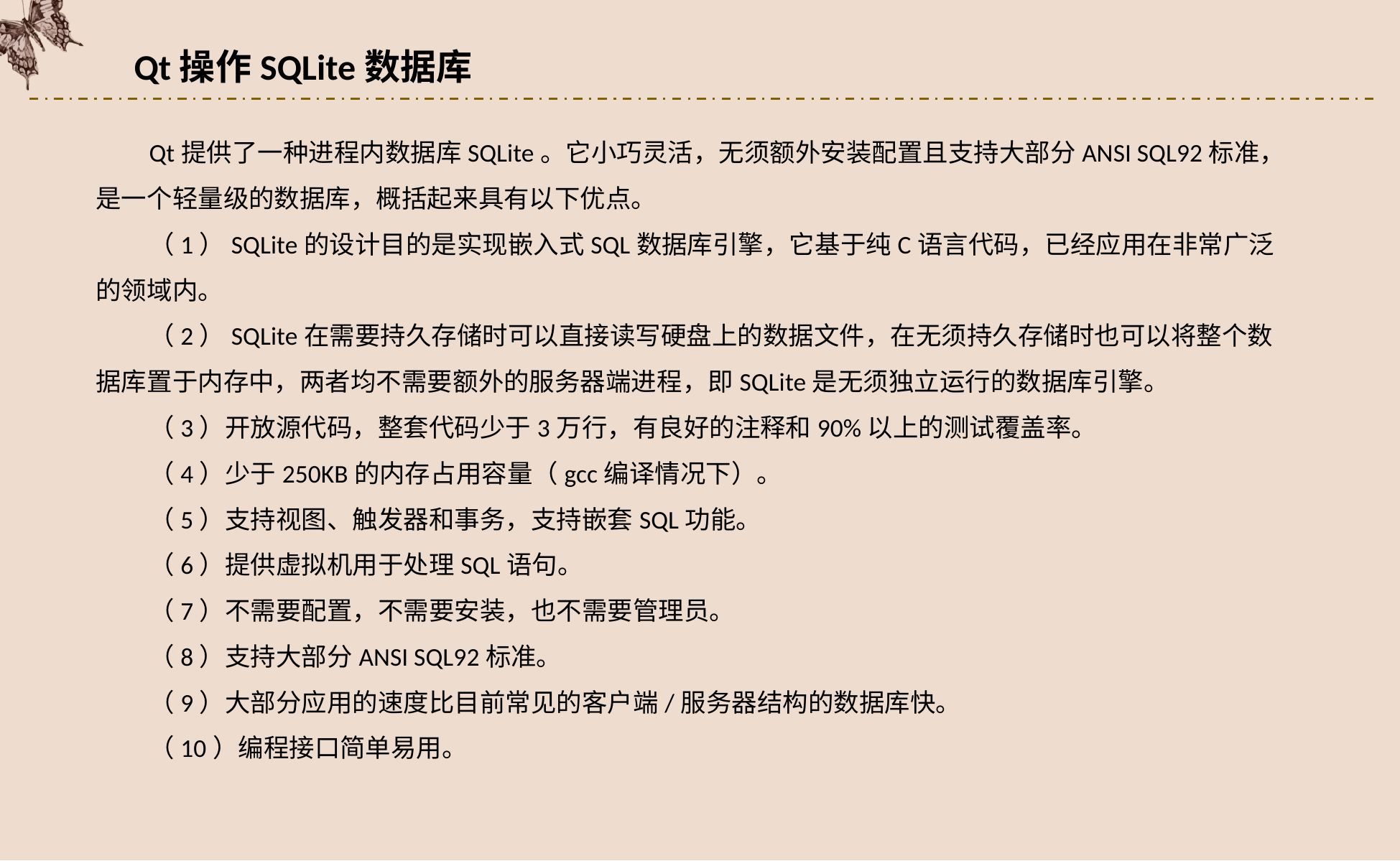

Qt操作SQLite数据库
Qt提供了一种进程内数据库SQLite。它小巧灵活，无须额外安装配置且支持大部分ANSI SQL92标准，是一个轻量级的数据库，概括起来具有以下优点。
（1）SQLite的设计目的是实现嵌入式SQL数据库引擎，它基于纯C语言代码，已经应用在非常广泛的领域内。
（2）SQLite在需要持久存储时可以直接读写硬盘上的数据文件，在无须持久存储时也可以将整个数据库置于内存中，两者均不需要额外的服务器端进程，即SQLite是无须独立运行的数据库引擎。
（3）开放源代码，整套代码少于3万行，有良好的注释和90%以上的测试覆盖率。
（4）少于250KB的内存占用容量（gcc编译情况下）。
（5）支持视图、触发器和事务，支持嵌套SQL功能。
（6）提供虚拟机用于处理SQL语句。
（7）不需要配置，不需要安装，也不需要管理员。
（8）支持大部分ANSI SQL92标准。
（9）大部分应用的速度比目前常见的客户端/服务器结构的数据库快。
（10）编程接口简单易用。